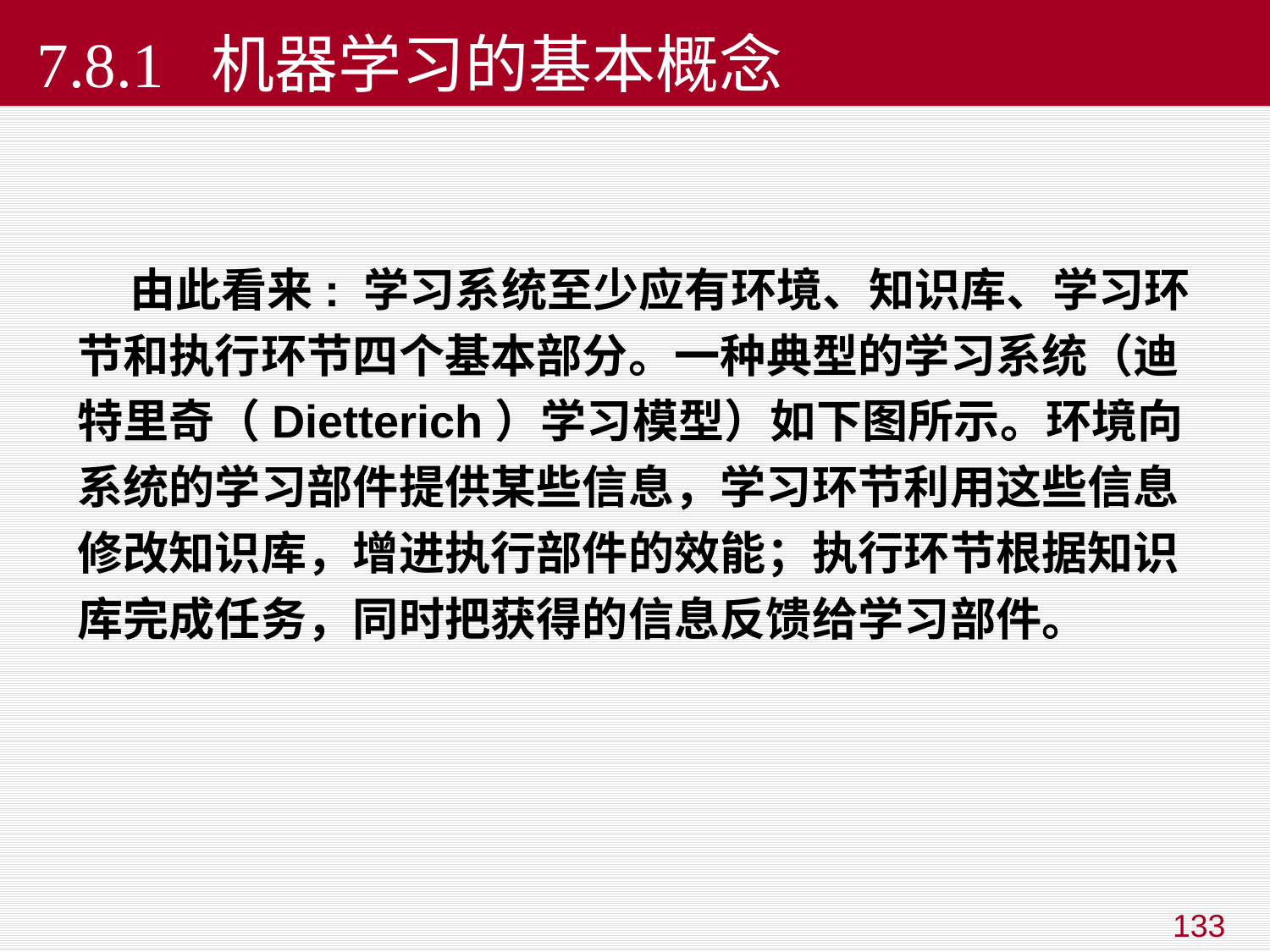

7.8.1  机器学习的基本概念
    由此看来: 学习系统至少应有环境、知识库、学习环节和执行环节四个基本部分。一种典型的学习系统（迪特里奇（Dietterich）学习模型）如下图所示。环境向系统的学习部件提供某些信息，学习环节利用这些信息修改知识库，增进执行部件的效能；执行环节根据知识库完成任务，同时把获得的信息反馈给学习部件。
133